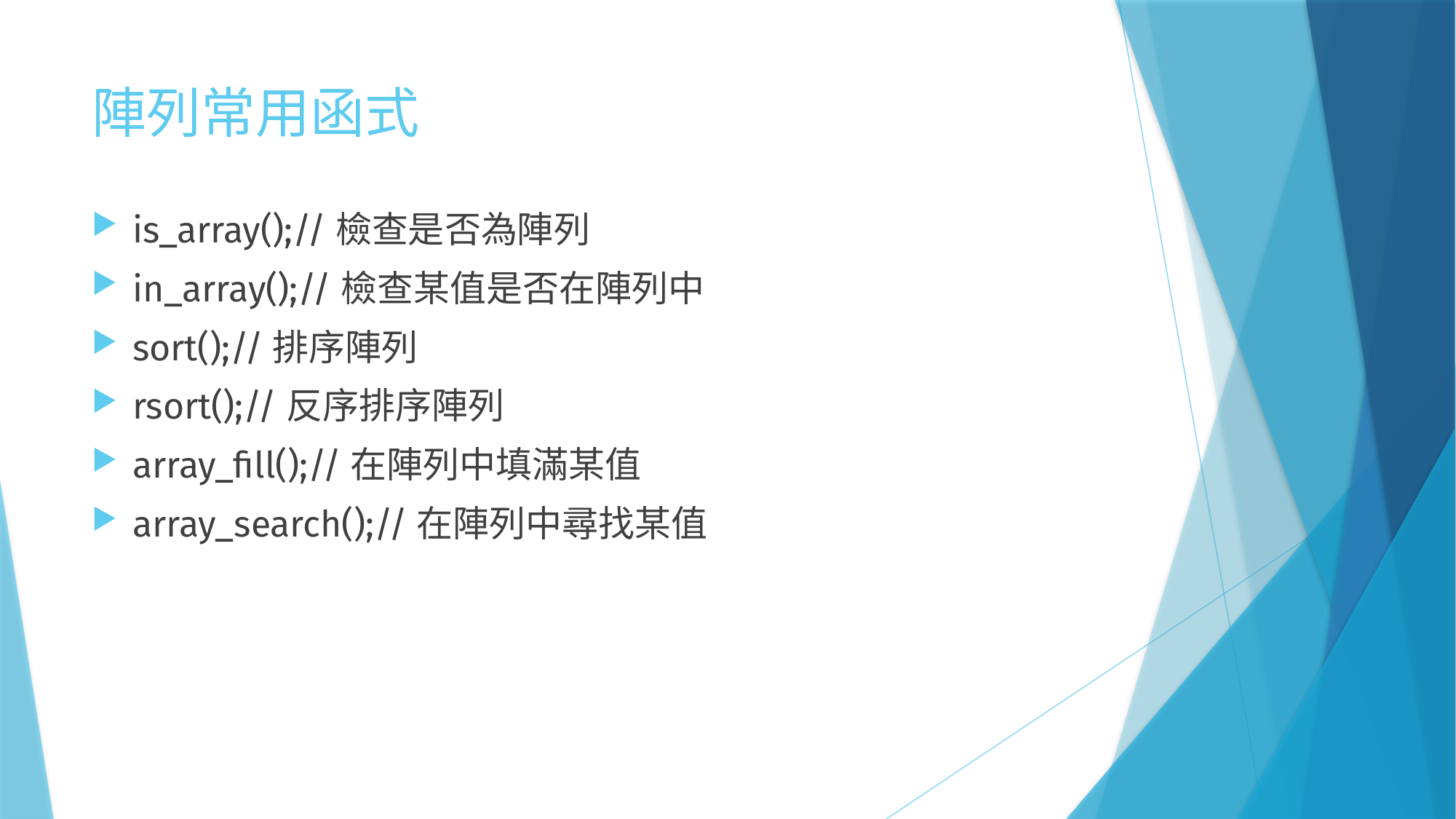

# 陣列常用函式
is_array();//檢查是否為陣列
in_array();//檢查某值是否在陣列中
sort();//排序陣列
rsort();//反序排序陣列
array_fill();//在陣列中填滿某值
array_search();//在陣列中尋找某值